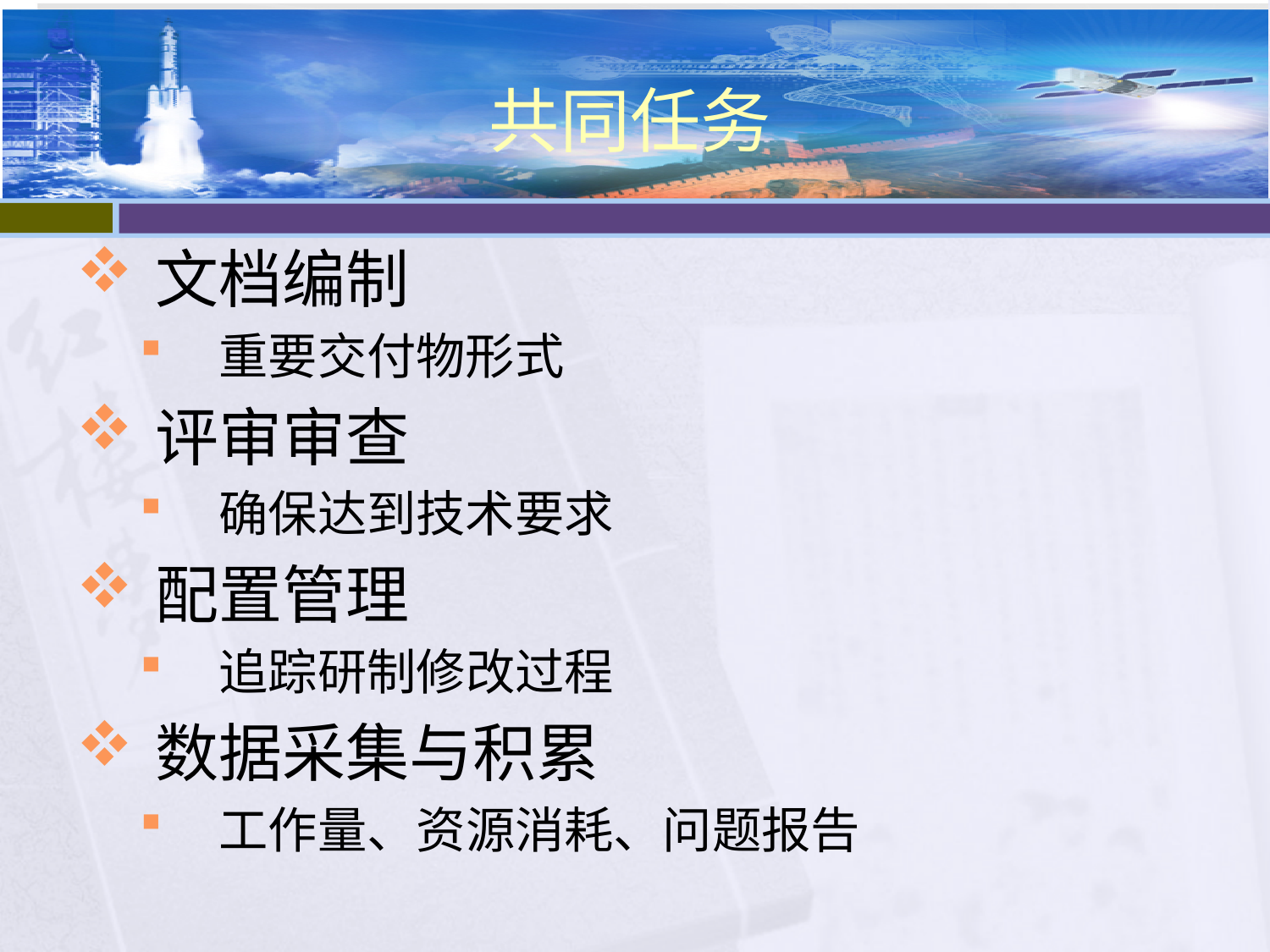

# 共同任务

文档编制
重要交付物形式
评审审查
确保达到技术要求
配置管理
追踪研制修改过程
数据采集与积累
工作量、资源消耗、问题报告